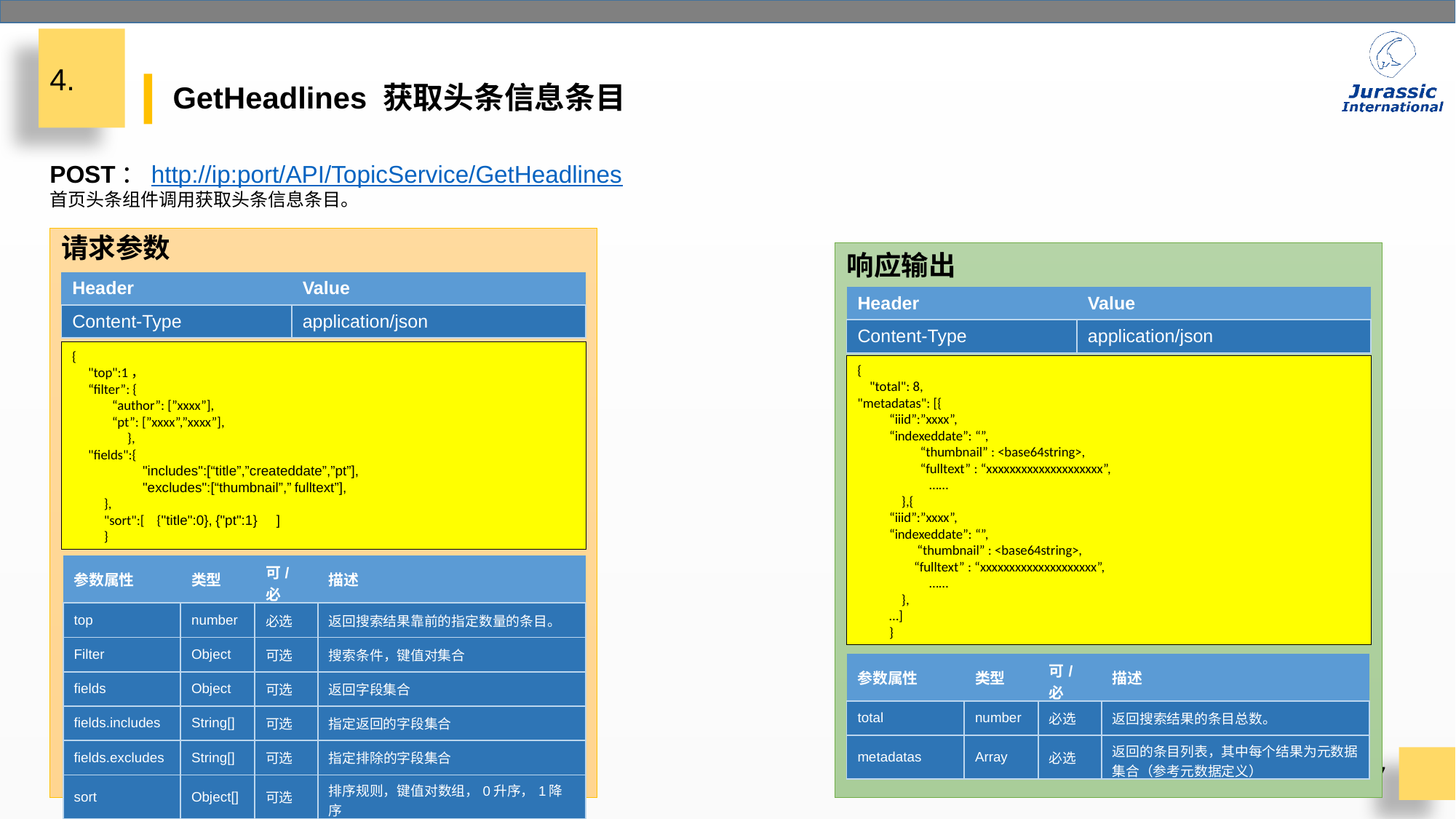

4.
GetHeadlines 获取头条信息条目

POST：http://ip:port/API/TopicService/GetHeadlines
首页头条组件调用获取头条信息条目。
请求参数

响应输出
| Header | Value |
| --- | --- |
| Content-Type | application/json |
| Header | Value |
| --- | --- |
| Content-Type | application/json |
{
"top":1，
“filter”: {
“author”: [”xxxx”],
“pt”: [”xxxx”,”xxxx”],
     },
"fields":{
"includes":[“title”,”createddate”,”pt”],
"excludes":[“thumbnail”,” fulltext”],
},
"sort":[    {"title":0}, {"pt":1}     ]
}
{
    "total": 8,
"metadatas": [{
“iiid”:”xxxx”,
“indexeddate”: “”,
          “thumbnail” : <base64string>,
          “fulltext” : “xxxxxxxxxxxxxxxxxxxx”,
             ……
    },{
“iiid”:”xxxx”,
“indexeddate”: “”,
         “thumbnail” : <base64string>,
        “fulltext” : “xxxxxxxxxxxxxxxxxxxx”,
             ……
    },
…]
}
| 参数属性 | 类型 | 可/必 | 描述 |
| --- | --- | --- | --- |
| top | number | 必选 | 返回搜索结果靠前的指定数量的条目。 |
| Filter | Object | 可选 | 搜索条件，键值对集合 |
| fields | Object | 可选 | 返回字段集合 |
| fields.includes | String[] | 可选 | 指定返回的字段集合 |
| fields.excludes | String[] | 可选 | 指定排除的字段集合 |
| sort | Object[] | 可选 | 排序规则，键值对数组，0升序，1降序 |
| 参数属性 | 类型 | 可/必 | 描述 |
| --- | --- | --- | --- |
| total | number | 必选 | 返回搜索结果的条目总数。 |
| metadatas | Array | 必选 | 返回的条目列表，其中每个结果为元数据集合（参考元数据定义） |